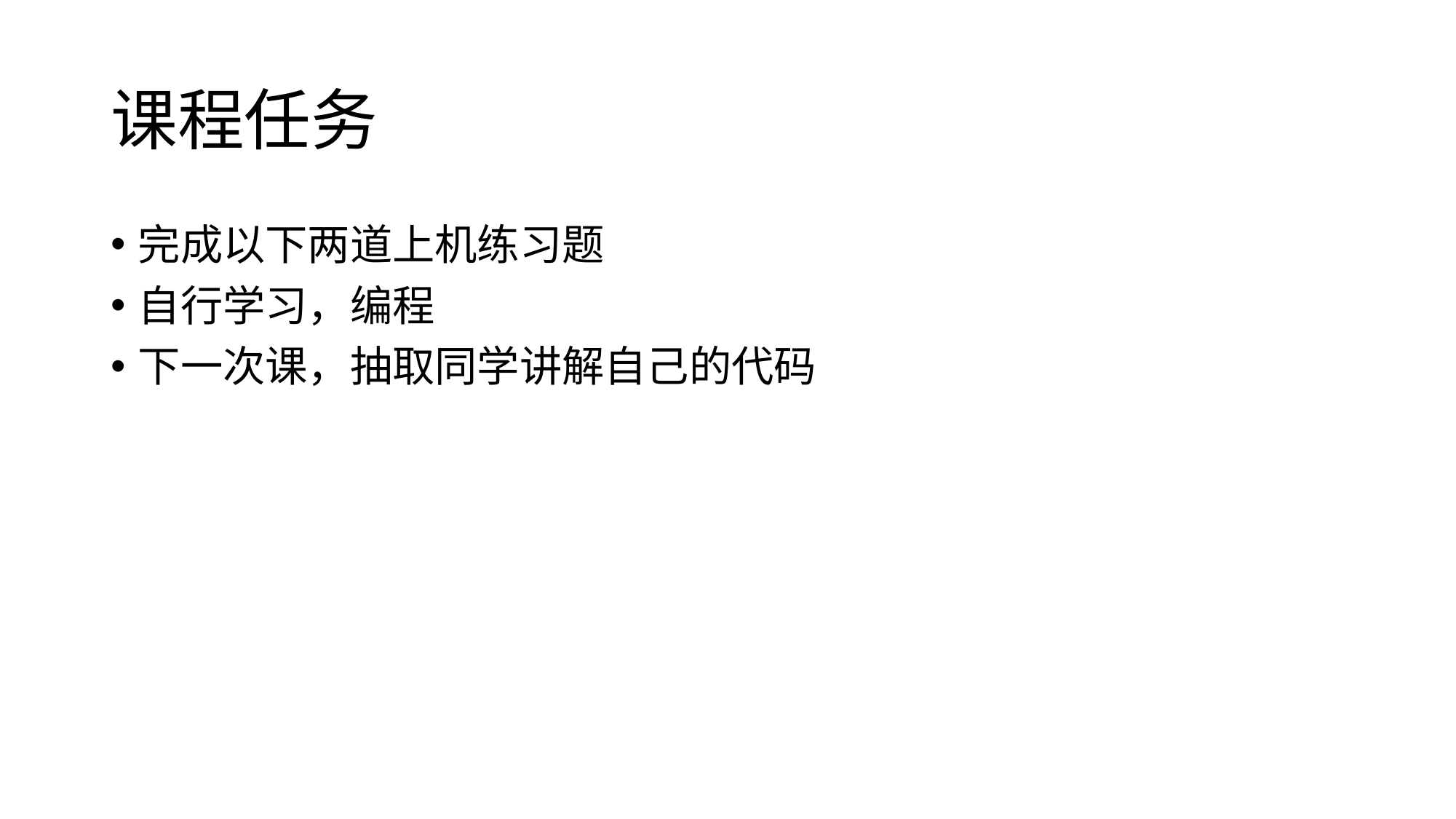

# 课程任务
完成以下两道上机练习题
自行学习，编程
下一次课，抽取同学讲解自己的代码